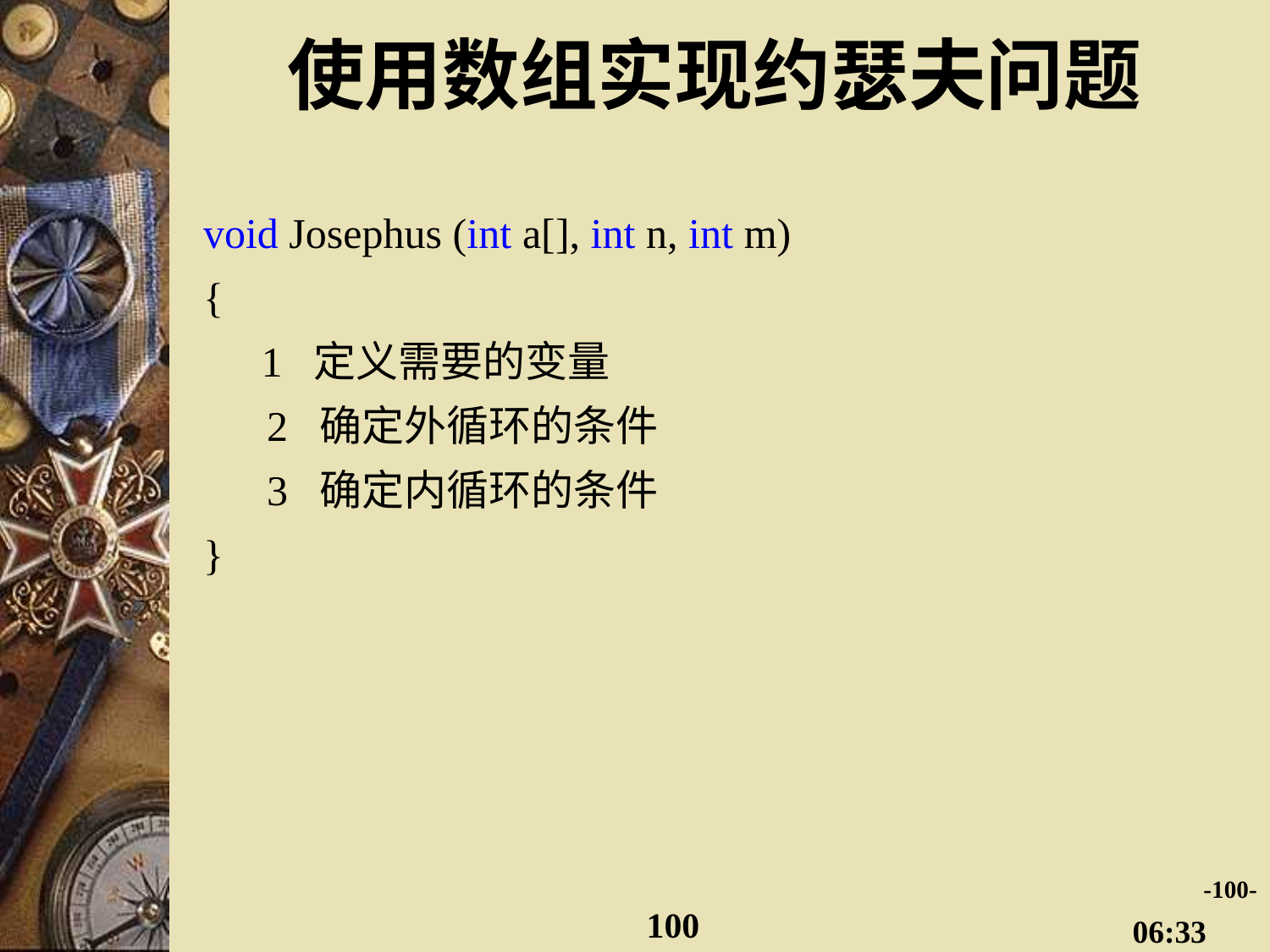

# 使用数组实现约瑟夫问题
void Josephus (int a[], int n, int m)
{
 	 1  定义需要的变量
      2  确定外循环的条件
      3  确定内循环的条件
}

-100-